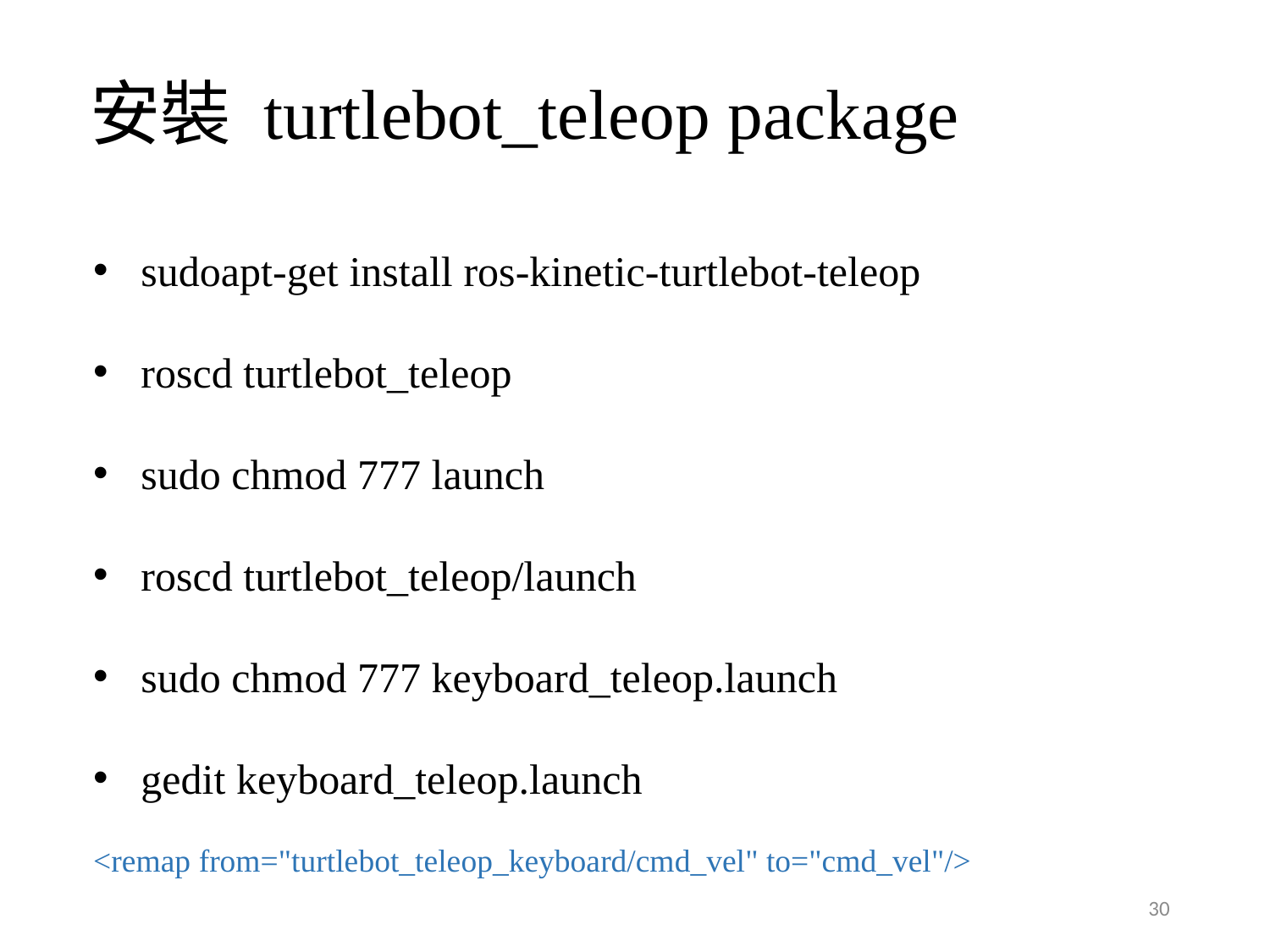

安裝 turtlebot_teleop package
sudoapt-get install ros-kinetic-turtlebot-teleop
roscd turtlebot_teleop
sudo chmod 777 launch
roscd turtlebot_teleop/launch
sudo chmod 777 keyboard_teleop.launch
gedit keyboard_teleop.launch
<remap from="turtlebot_teleop_keyboard/cmd_vel" to="cmd_vel"/>
30